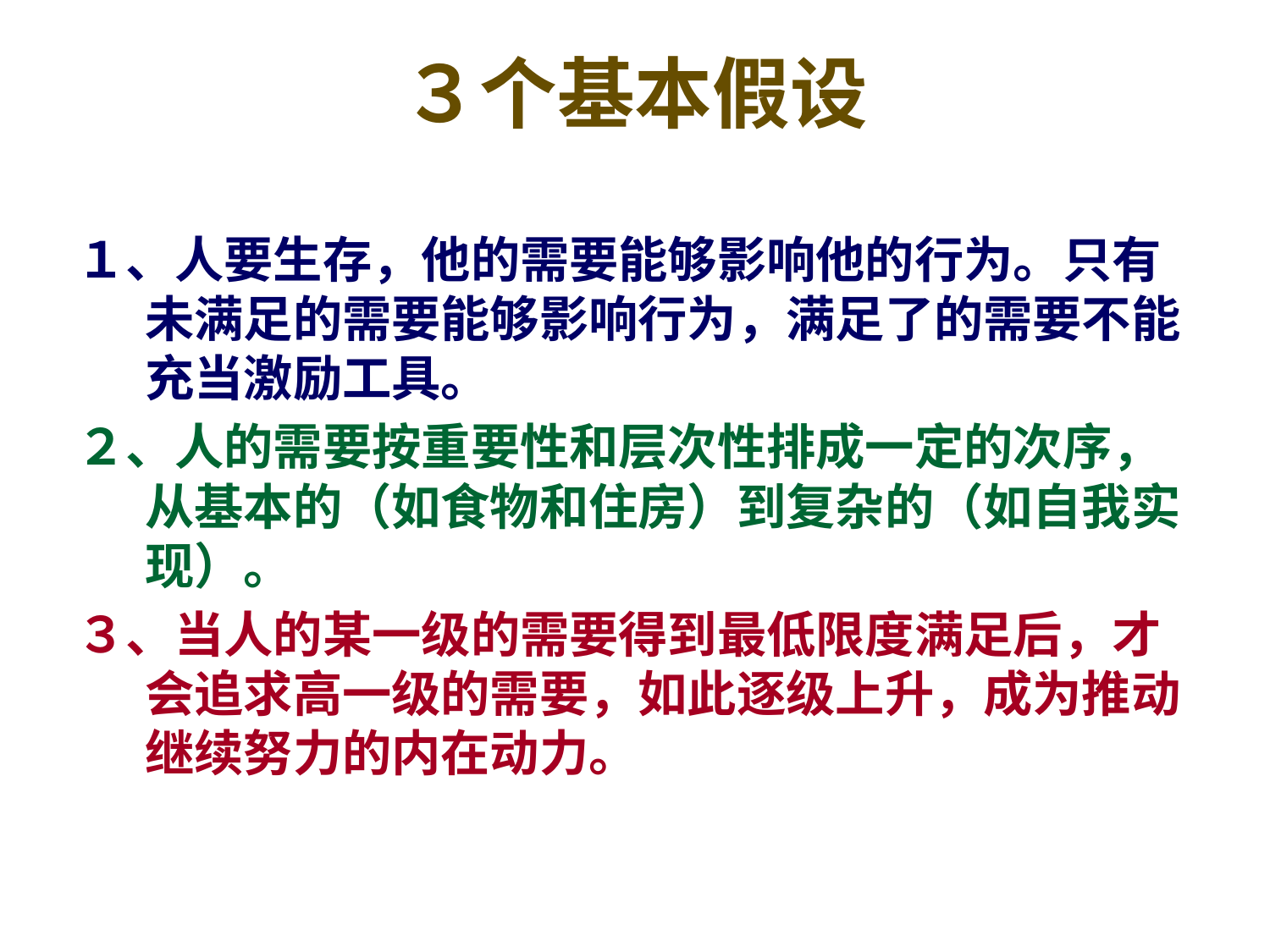

# ３个基本假设
１、人要生存，他的需要能够影响他的行为。只有未满足的需要能够影响行为，满足了的需要不能充当激励工具。
２、人的需要按重要性和层次性排成一定的次序，从基本的（如食物和住房）到复杂的（如自我实现）。
３、当人的某一级的需要得到最低限度满足后，才会追求高一级的需要，如此逐级上升，成为推动继续努力的内在动力。